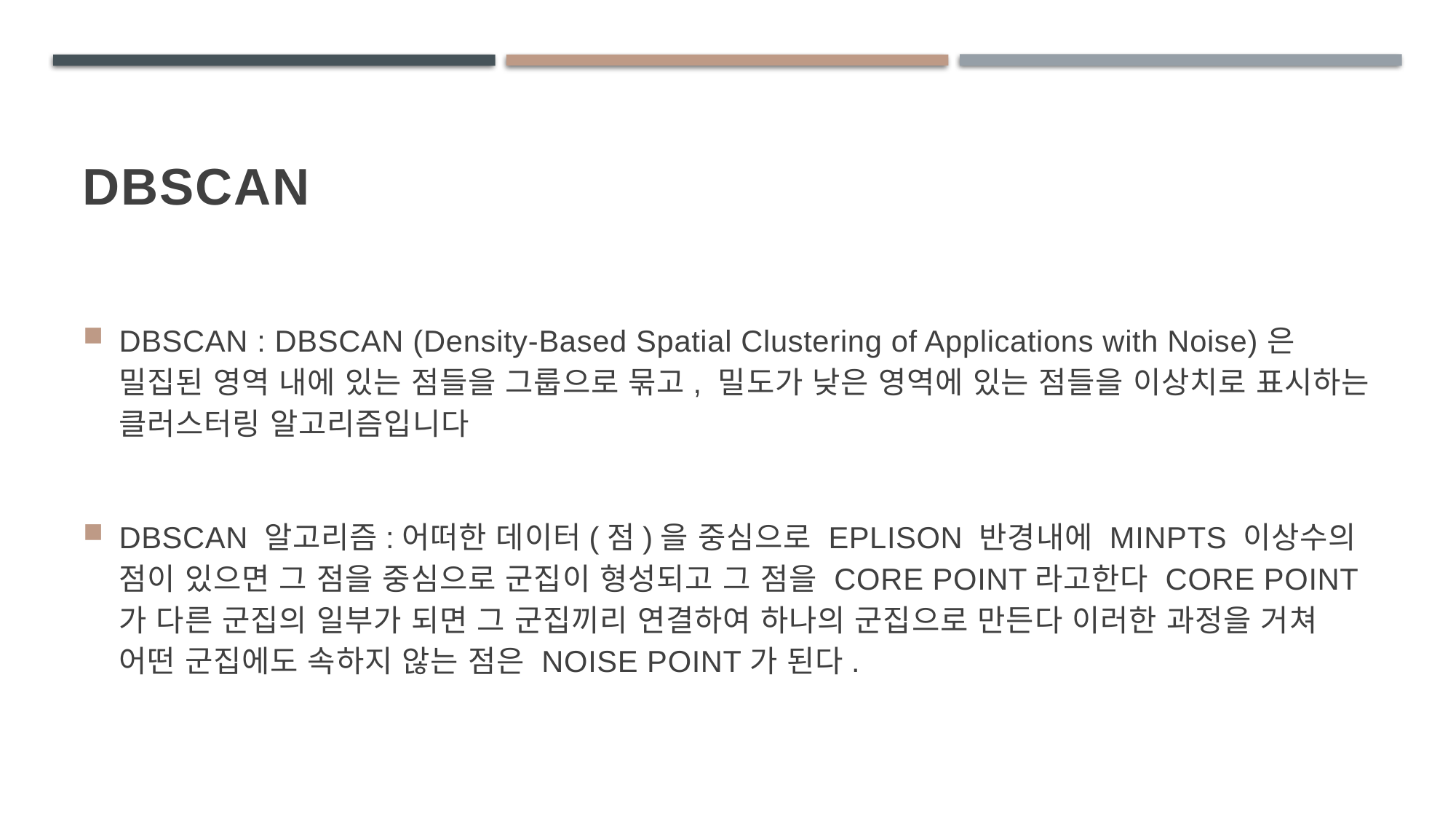

# DBSCAN
DBSCAN : DBSCAN (Density-Based Spatial Clustering of Applications with Noise)은 밀집된 영역 내에 있는 점들을 그룹으로 묶고, 밀도가 낮은 영역에 있는 점들을 이상치로 표시하는 클러스터링 알고리즘입니다

DBSCAN 알고리즘:어떠한 데이터(점)을 중심으로 EPLISON 반경내에 MINPTS 이상수의 점이 있으면 그 점을 중심으로 군집이 형성되고 그 점을 CORE POINT라고한다 CORE POINT가 다른 군집의 일부가 되면 그 군집끼리 연결하여 하나의 군집으로 만든다 이러한 과정을 거쳐 어떤 군집에도 속하지 않는 점은 NOISE POINT가 된다.